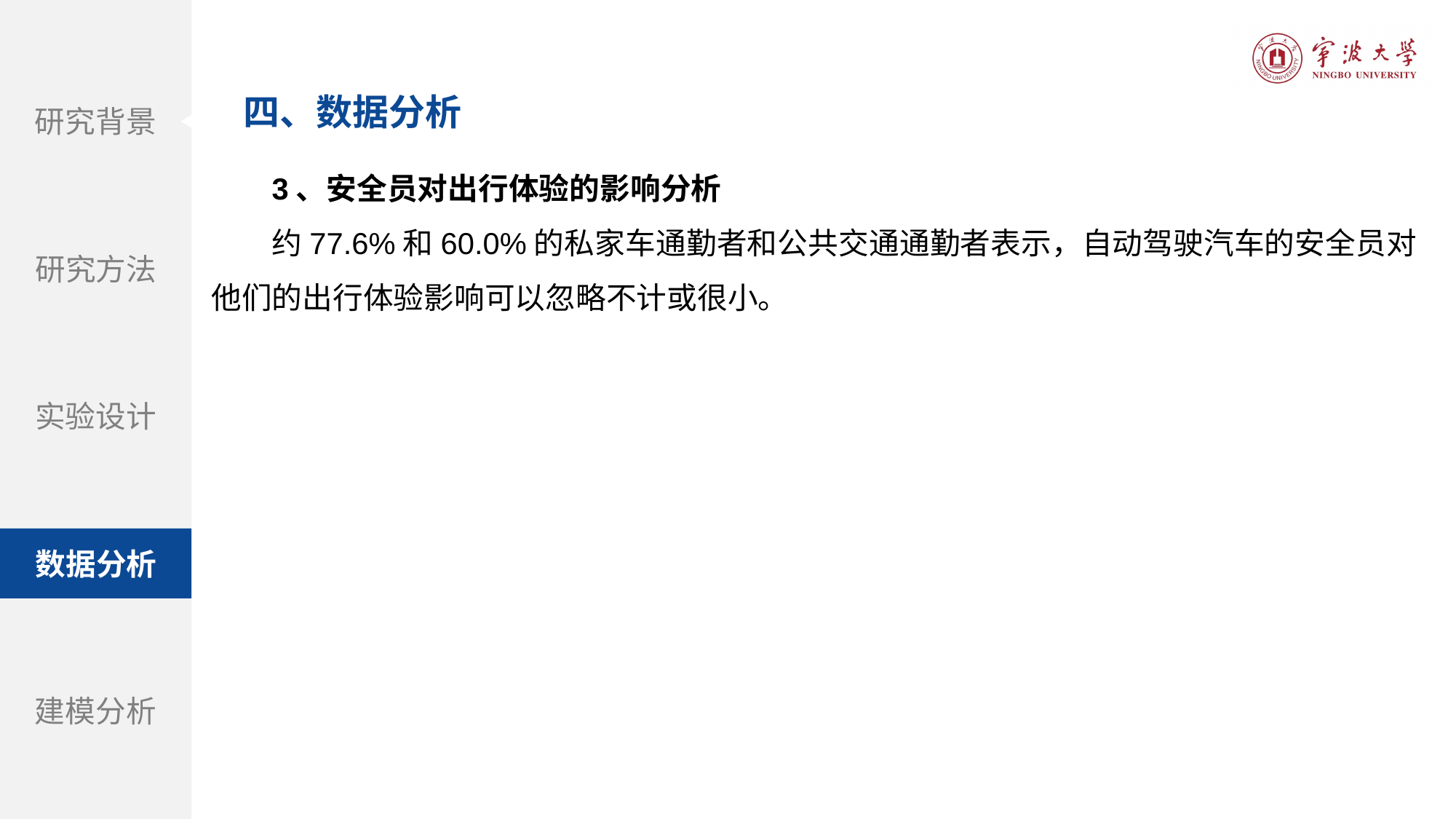

四、数据分析
研究背景

研究方法
实验设计
数据分析
建模分析
3、安全员对出行体验的影响分析
约77.6%和60.0%的私家车通勤者和公共交通通勤者表示，自动驾驶汽车的安全员对他们的出行体验影响可以忽略不计或很小。
题目：自动驾驶汽车和街道设计：使用虚拟现实实验探索中央分隔带在提高行人过街安全性方面的作用
期刊：Accident Analysis and Prevention